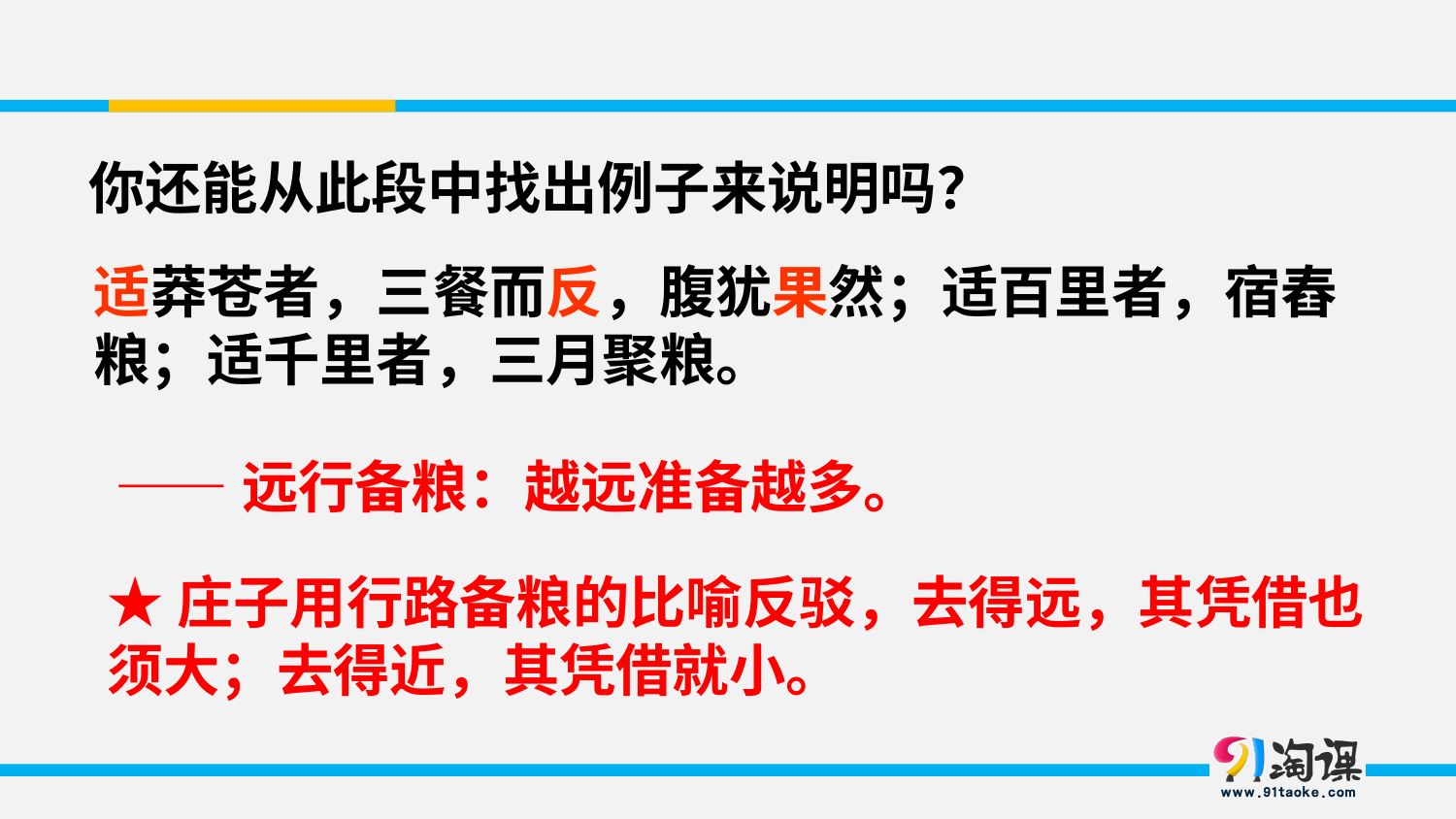

你还能从此段中找出例子来说明吗？
适莽苍者，三餐而反，腹犹果然；适百里者，宿舂粮；适千里者，三月聚粮。
——远行备粮：越远准备越多。
★庄子用行路备粮的比喻反驳，去得远，其凭借也须大；去得近，其凭借就小。